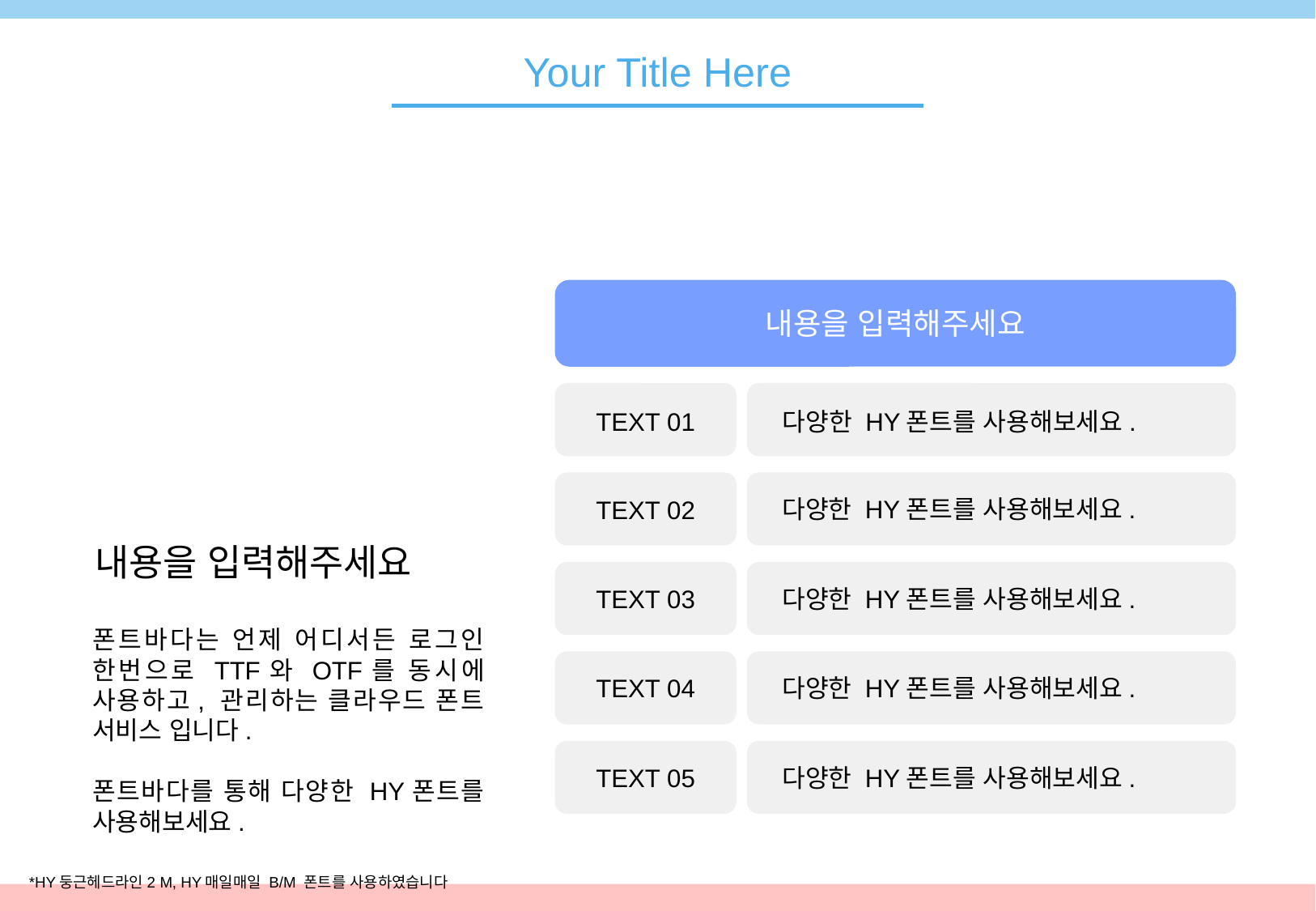

Your Title Here

내용을 입력해주세요

TEXT 01
다양한 HY폰트를 사용해보세요.

다양한 HY폰트를 사용해보세요.
TEXT 02

다양한 HY폰트를 사용해보세요.
TEXT 03

다양한 HY폰트를 사용해보세요.
TEXT 04

TEXT 05
다양한 HY폰트를 사용해보세요.
내용을 입력해주세요
폰트바다는 언제 어디서든 로그인 한번으로 TTF와 OTF를 동시에 사용하고, 관리하는 클라우드 폰트 서비스 입니다.

폰트바다를 통해 다양한 HY폰트를 사용해보세요.
*HY둥근헤드라인2 M, HY매일매일 B/M 폰트를 사용하였습니다